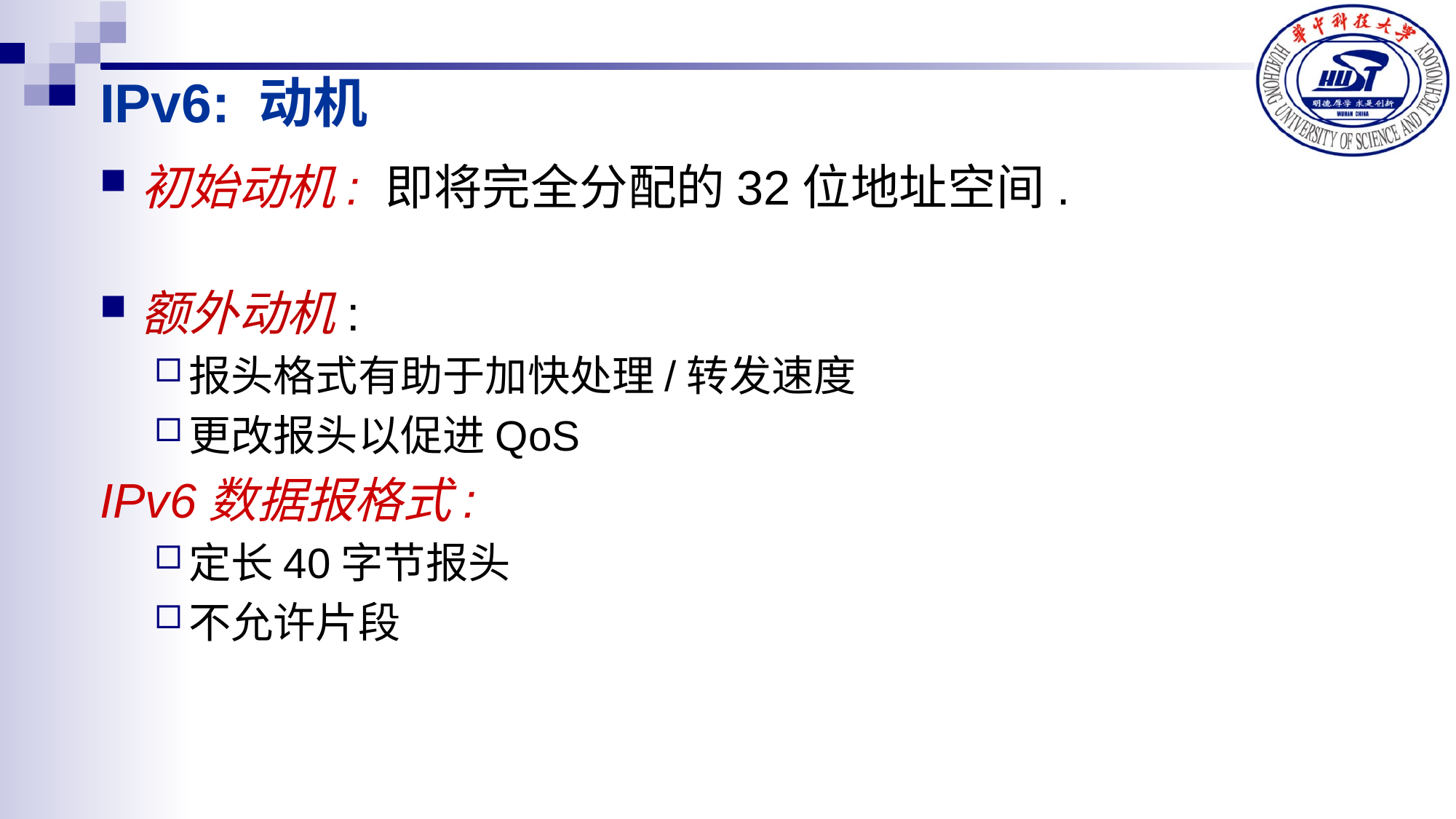

IPv6: 动机
初始动机: 即将完全分配的32位地址空间.
额外动机:
报头格式有助于加快处理/转发速度
更改报头以促进QoS
IPv6数据报格式:
定长40字节报头
不允许片段